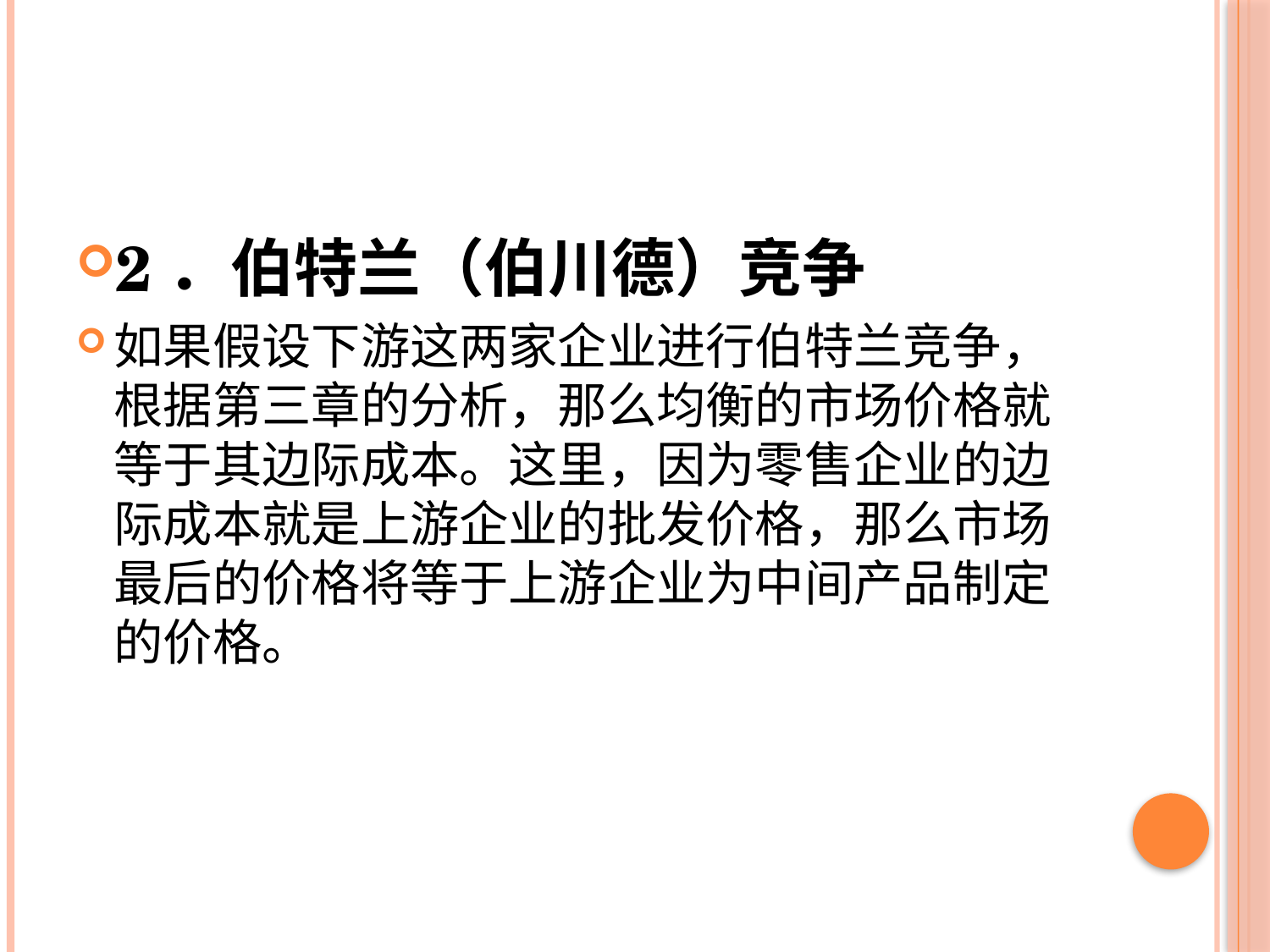

#
2．伯特兰（伯川德）竞争
如果假设下游这两家企业进行伯特兰竞争，根据第三章的分析，那么均衡的市场价格就等于其边际成本。这里，因为零售企业的边际成本就是上游企业的批发价格，那么市场最后的价格将等于上游企业为中间产品制定的价格。